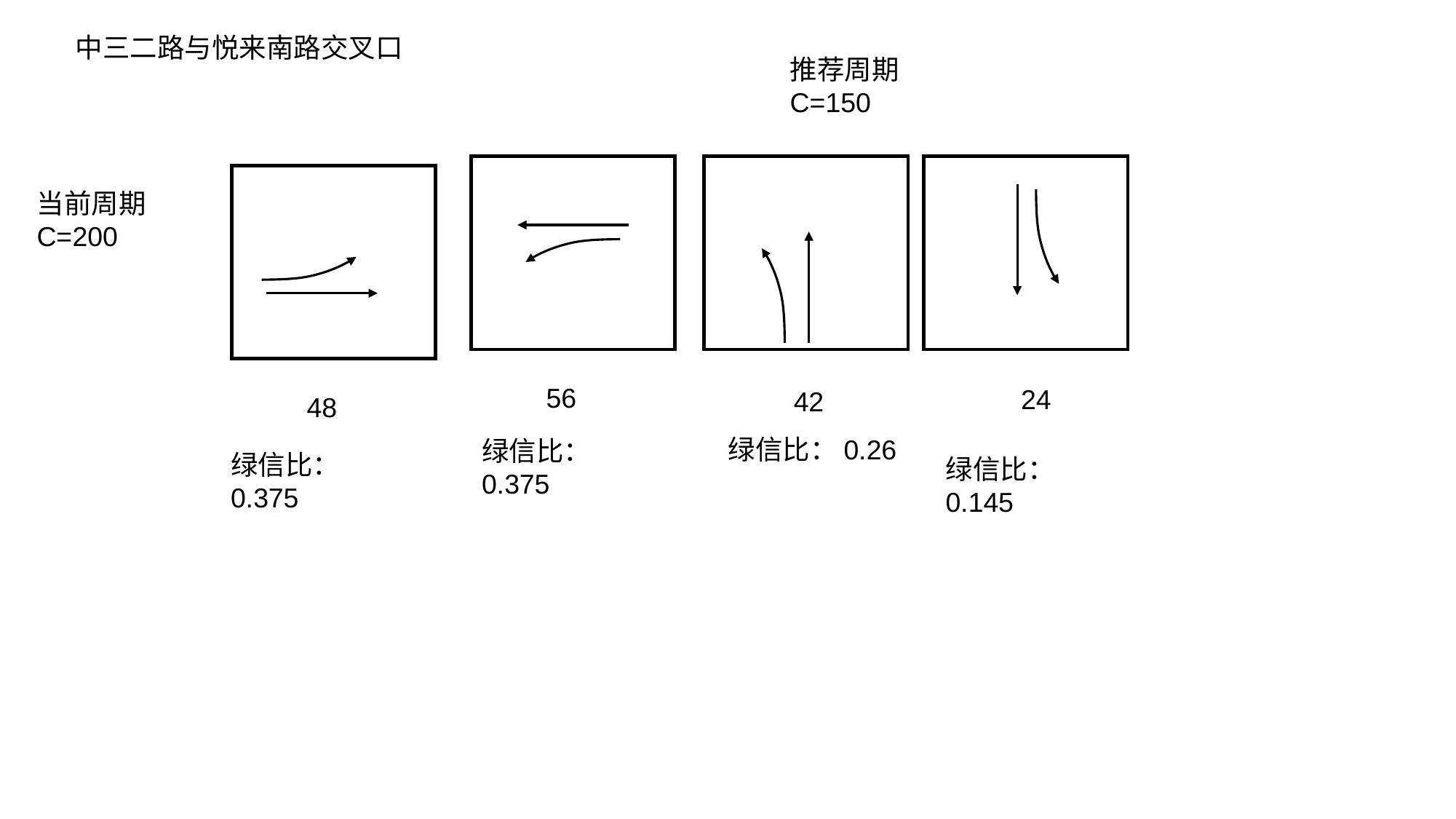

中三二路与悦来南路交叉口
推荐周期
C=150

当前周期
C=200

56
24
42
48
绿信比：0.26
绿信比：0.375
绿信比：0.375
绿信比：0.145